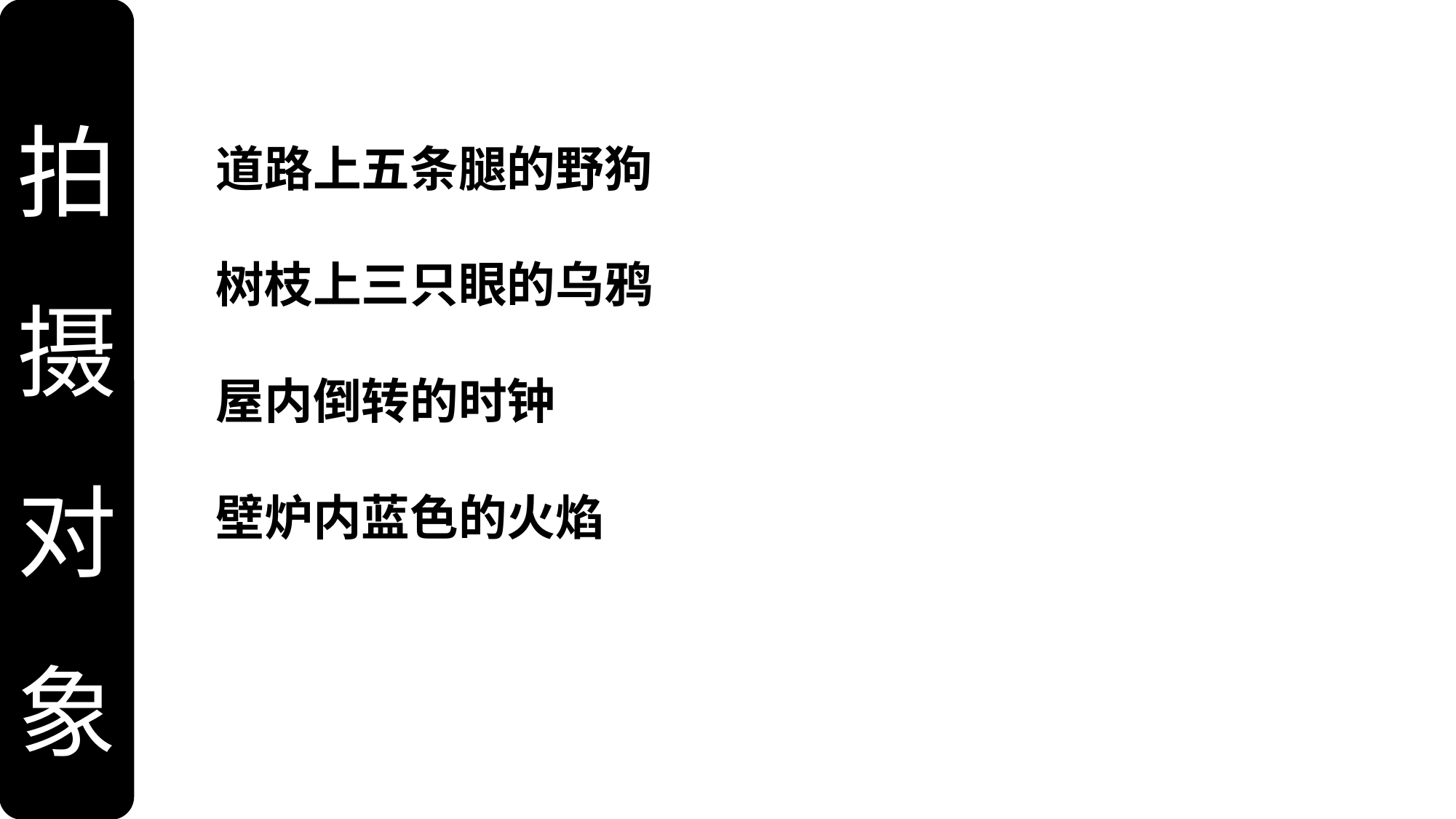

拍摄
对象
道路上五条腿的野狗
树枝上三只眼的乌鸦
屋内倒转的时钟
壁炉内蓝色的火焰